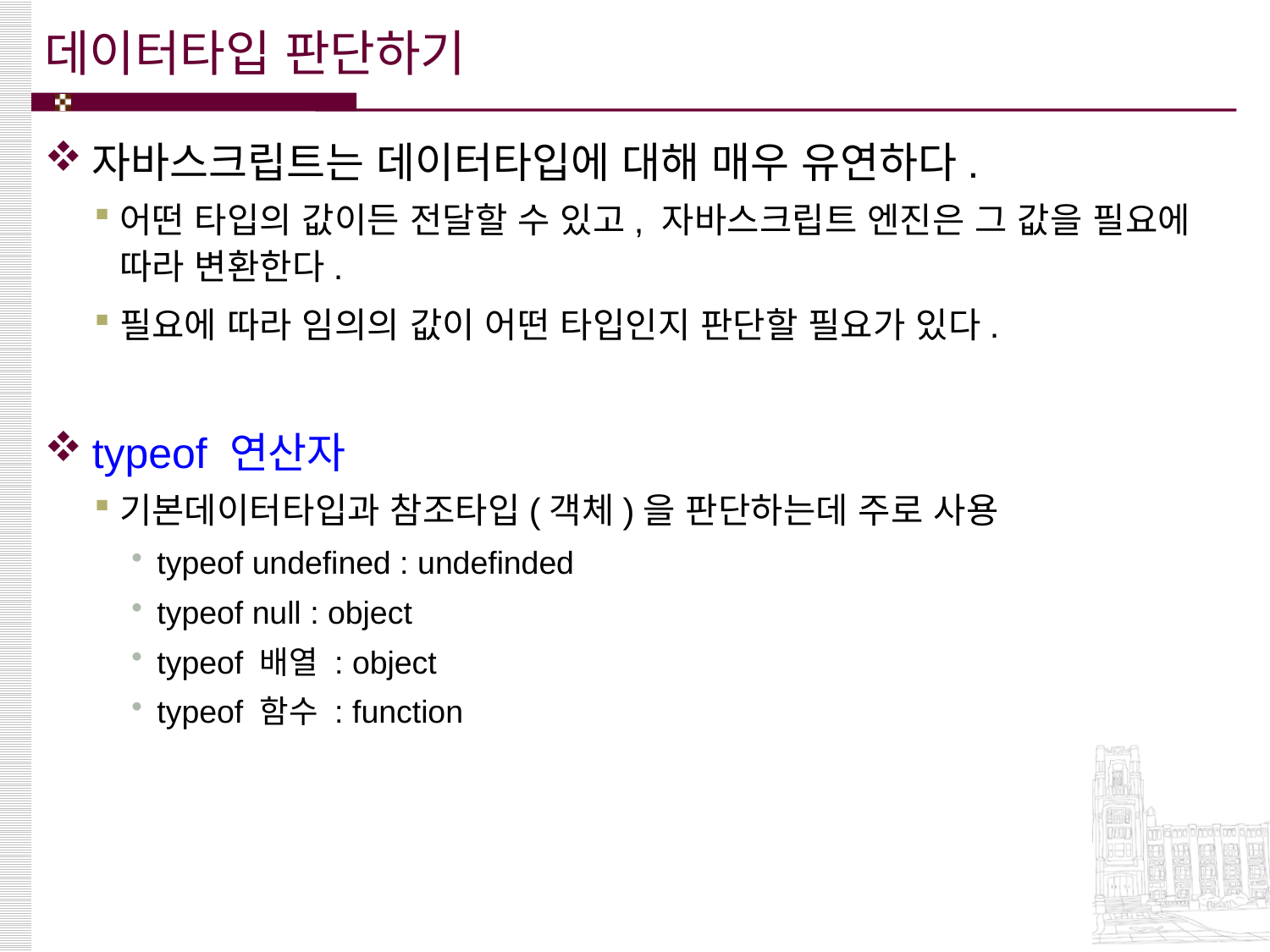

# 데이터타입 판단하기
자바스크립트는 데이터타입에 대해 매우 유연하다.
어떤 타입의 값이든 전달할 수 있고, 자바스크립트 엔진은 그 값을 필요에 따라 변환한다.
필요에 따라 임의의 값이 어떤 타입인지 판단할 필요가 있다.

typeof 연산자
기본데이터타입과 참조타입(객체)을 판단하는데 주로 사용
typeof undefined : undefinded
typeof null : object
typeof 배열 : object
typeof 함수 : function